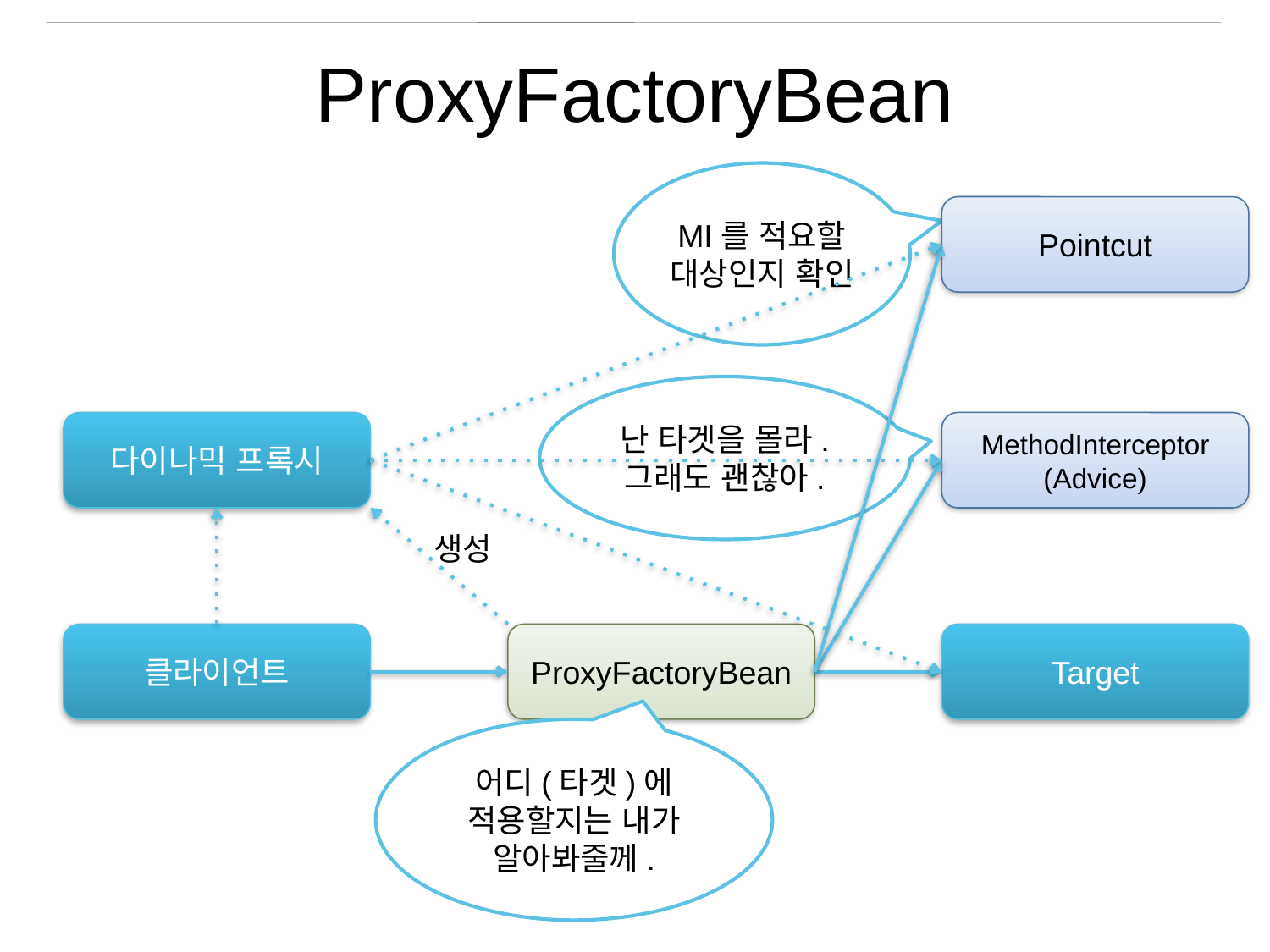

# ProxyFactoryBean
MI를 적요할 대상인지 확인
Pointcut
난 타겟을 몰라. 그래도 괜찮아.
다이나믹 프록시
MethodInterceptor
(Advice)
생성
클라이언트
ProxyFactoryBean
Target
어디(타겟)에 적용할지는 내가 알아봐줄께.